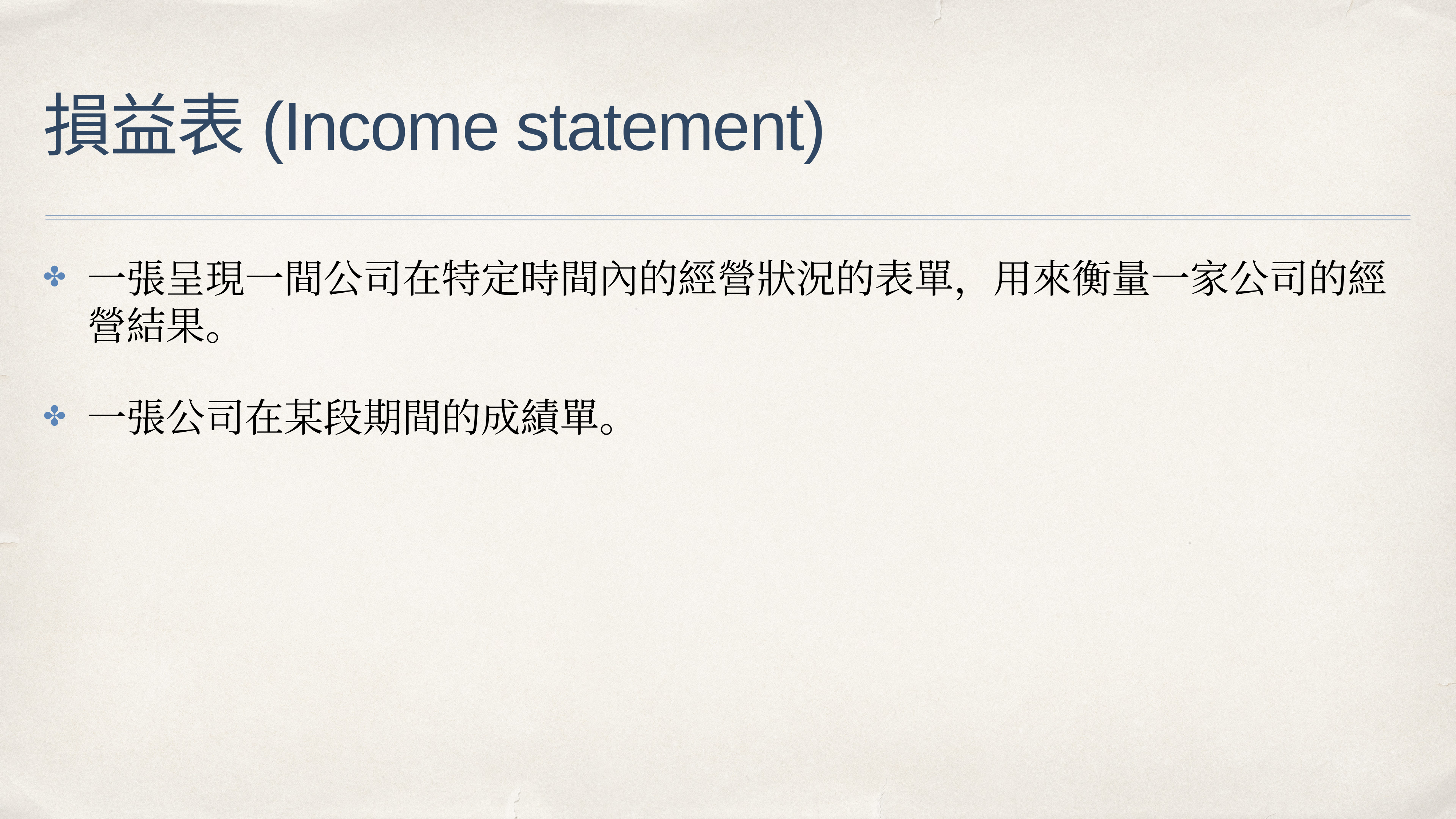

一張呈現一間公司在特定時間內的經營狀況的表單，用來衡量一家公司的經營結果。
一張公司在某段期間的成績單。
# 損益表(Income statement)